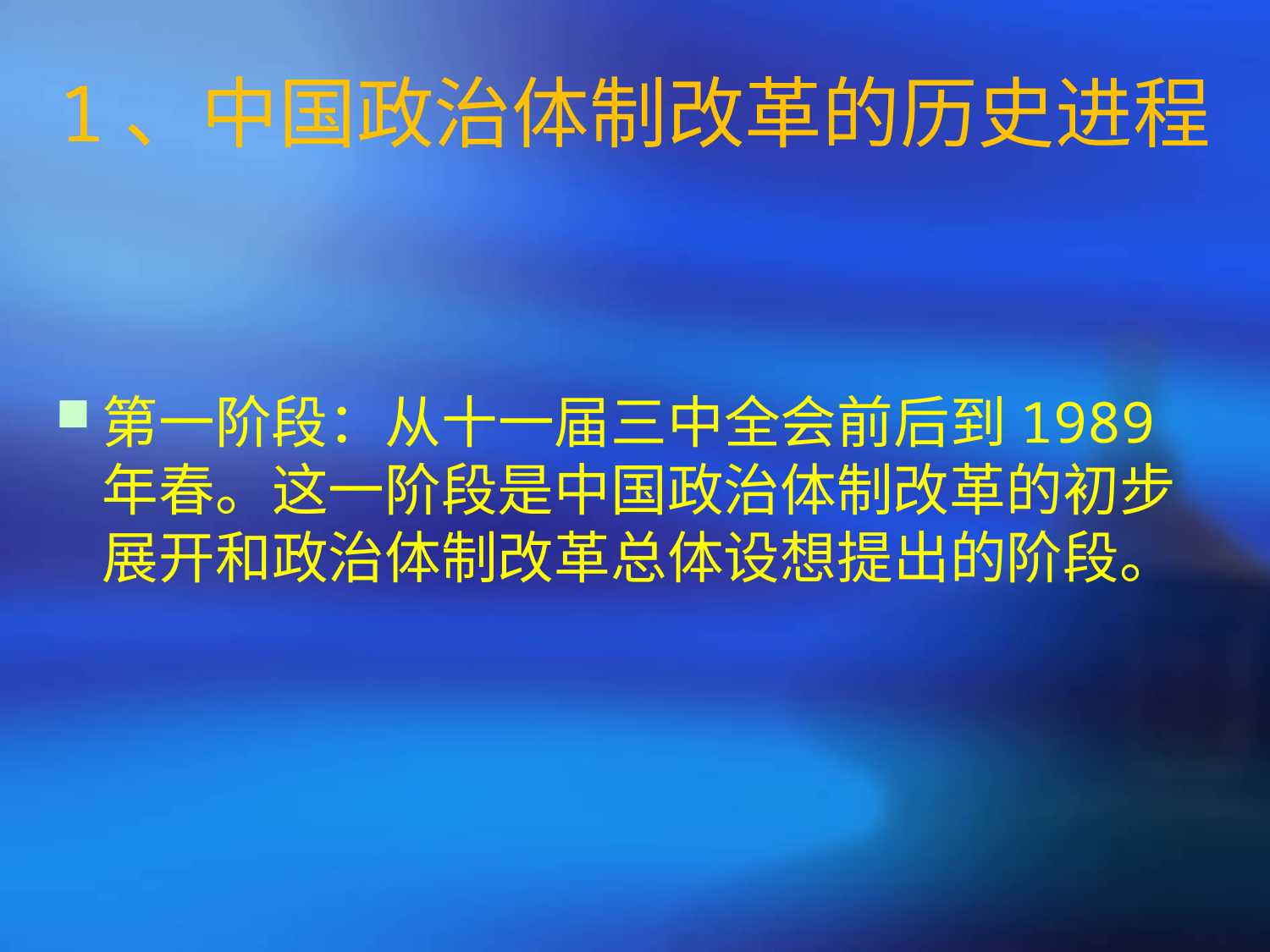

# 1、中国政治体制改革的历史进程

第一阶段：从十一届三中全会前后到1989年春。这一阶段是中国政治体制改革的初步展开和政治体制改革总体设想提出的阶段。